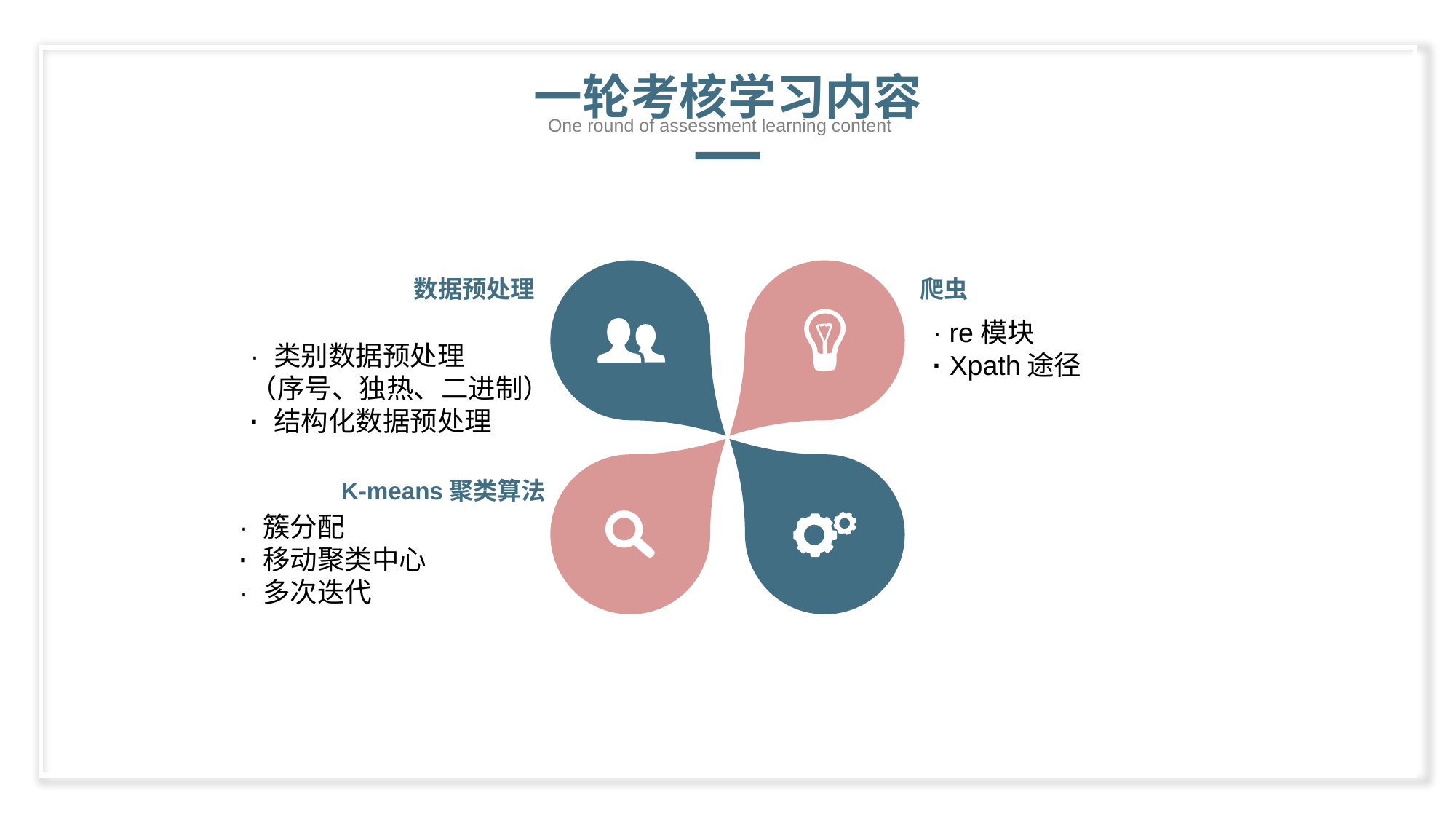

一轮考核学习内容
One round of assessment learning content

数据预处理
爬虫
· re模块
· Xpath途径
· 类别数据预处理
（序号、独热、二进制）
· 结构化数据预处理
K-means聚类算法
· 簇分配
· 移动聚类中心
· 多次迭代